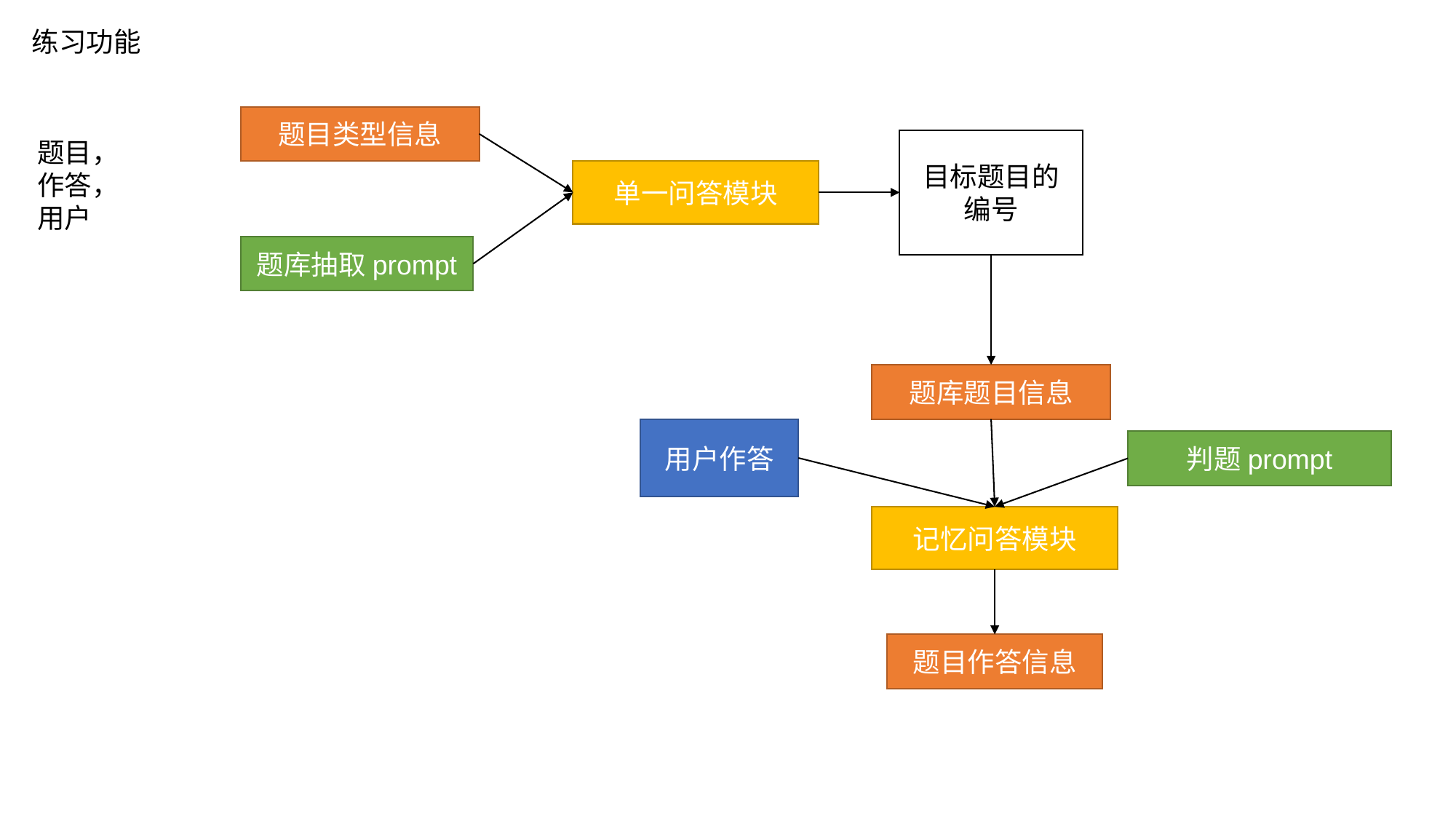

练习功能
题目类型信息
题目，作答，
用户
目标题目的编号
单一问答模块
题库抽取prompt
题库题目信息
用户作答
判题prompt
记忆问答模块
题目作答信息